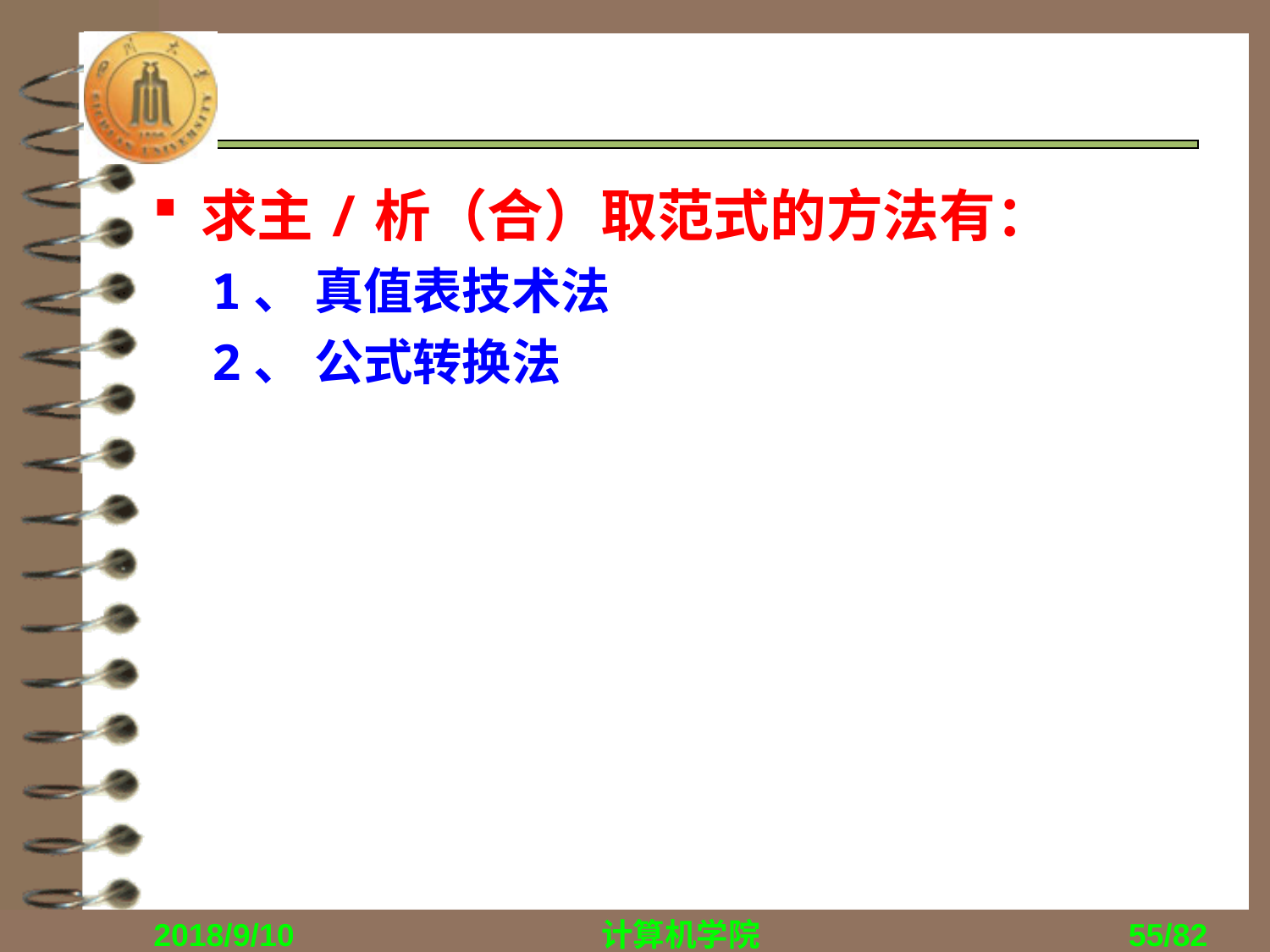

#
求主/析（合）取范式的方法有：
  1、 真值表技术法
  2、 公式转换法

2018/9/10
计算机学院
55/82